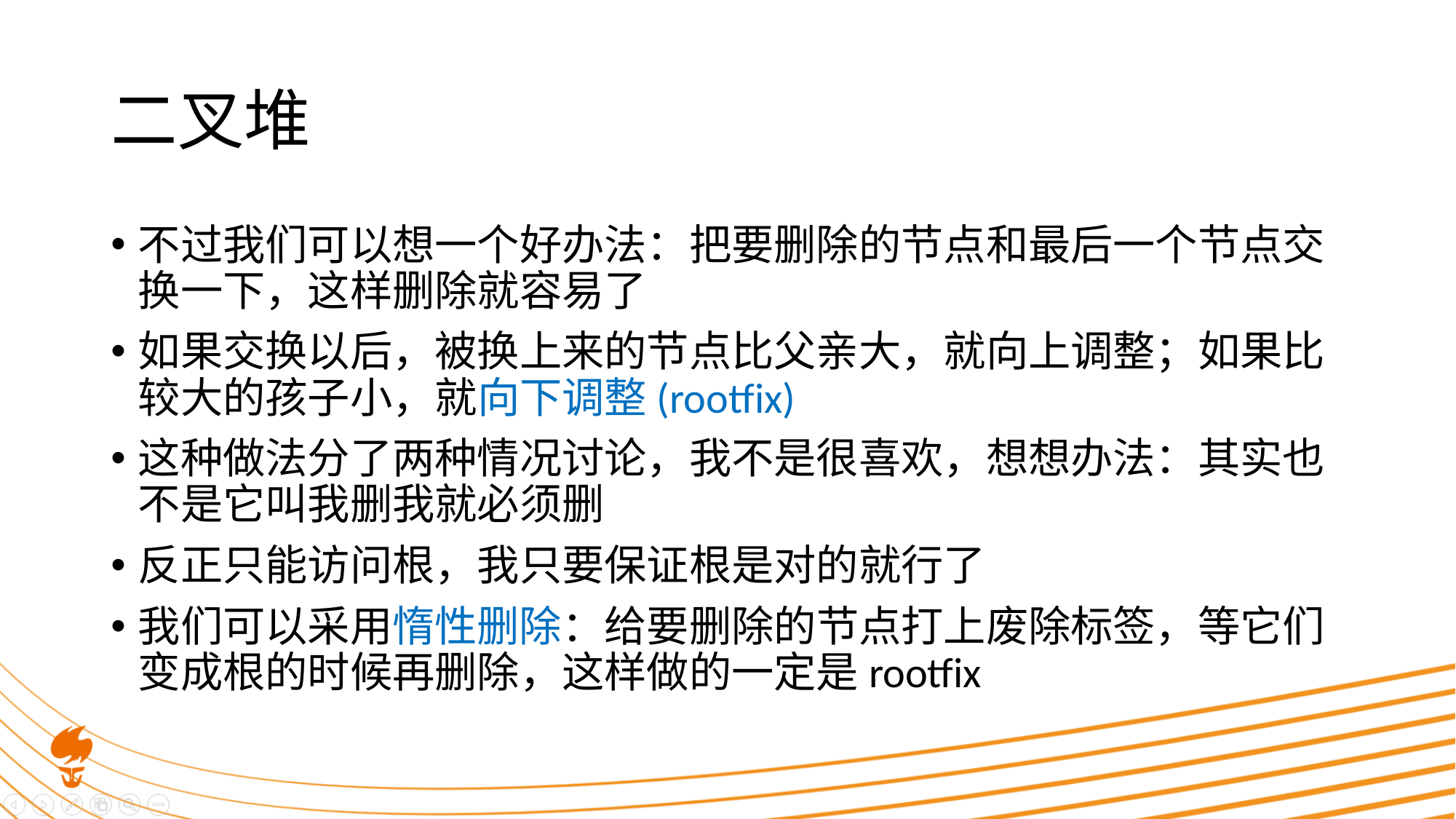

# 二叉堆
不过我们可以想一个好办法：把要删除的节点和最后一个节点交换一下，这样删除就容易了
如果交换以后，被换上来的节点比父亲大，就向上调整；如果比较大的孩子小，就向下调整(rootfix)
这种做法分了两种情况讨论，我不是很喜欢，想想办法：其实也不是它叫我删我就必须删
反正只能访问根，我只要保证根是对的就行了
我们可以采用惰性删除：给要删除的节点打上废除标签，等它们变成根的时候再删除，这样做的一定是rootfix